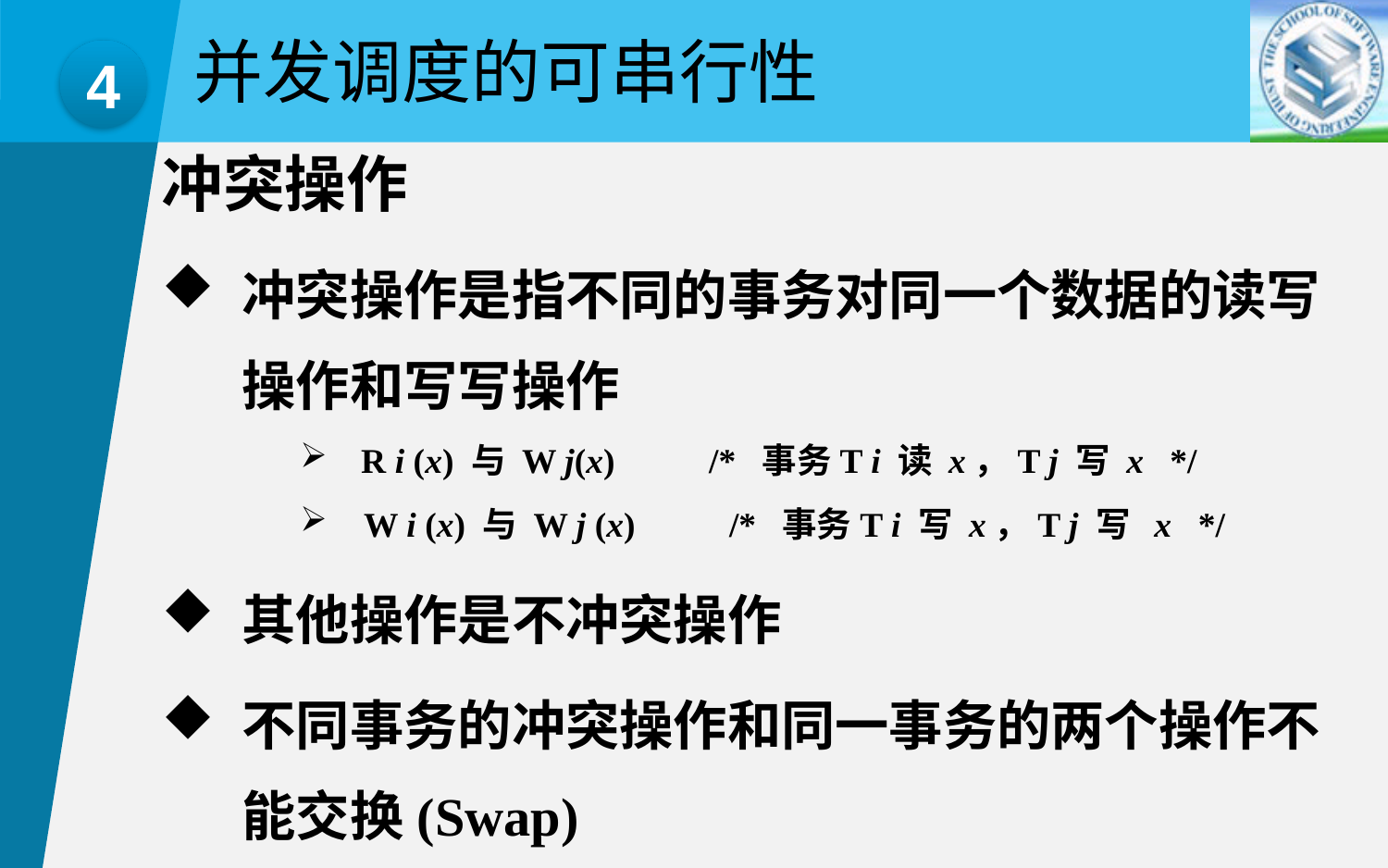

并发调度的可串行性
4
冲突操作
冲突操作是指不同的事务对同一个数据的读写操作和写写操作
  R i (x) 与 W j(x)	          /*  事务T i 读 x，T j 写 x   */
W i (x) 与 W j (x)	          /*  事务T i 写 x，T j 写  x   */
其他操作是不冲突操作
不同事务的冲突操作和同一事务的两个操作不能交换(Swap)